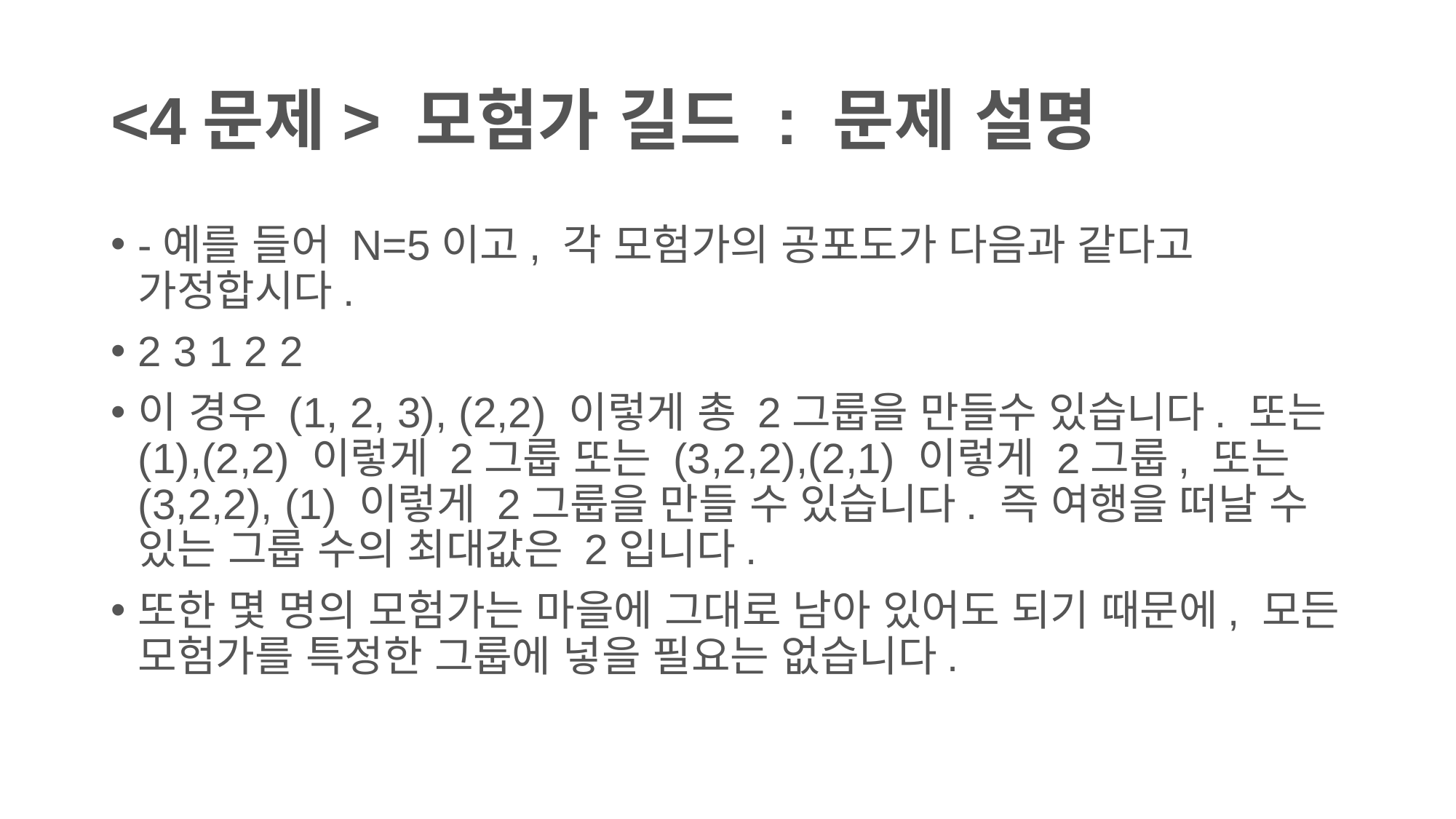

# <4문제> 모험가 길드 : 문제 설명
-예를 들어 N=5이고, 각 모험가의 공포도가 다음과 같다고 가정합시다.
2 3 1 2 2
이 경우 (1, 2, 3), (2,2) 이렇게 총 2그룹을 만들수 있습니다. 또는 (1),(2,2) 이렇게 2그룹 또는 (3,2,2),(2,1) 이렇게 2그룹, 또는 (3,2,2), (1) 이렇게 2그룹을 만들 수 있습니다. 즉 여행을 떠날 수 있는 그룹 수의 최대값은 2입니다.
또한 몇 명의 모험가는 마을에 그대로 남아 있어도 되기 때문에, 모든 모험가를 특정한 그룹에 넣을 필요는 없습니다.